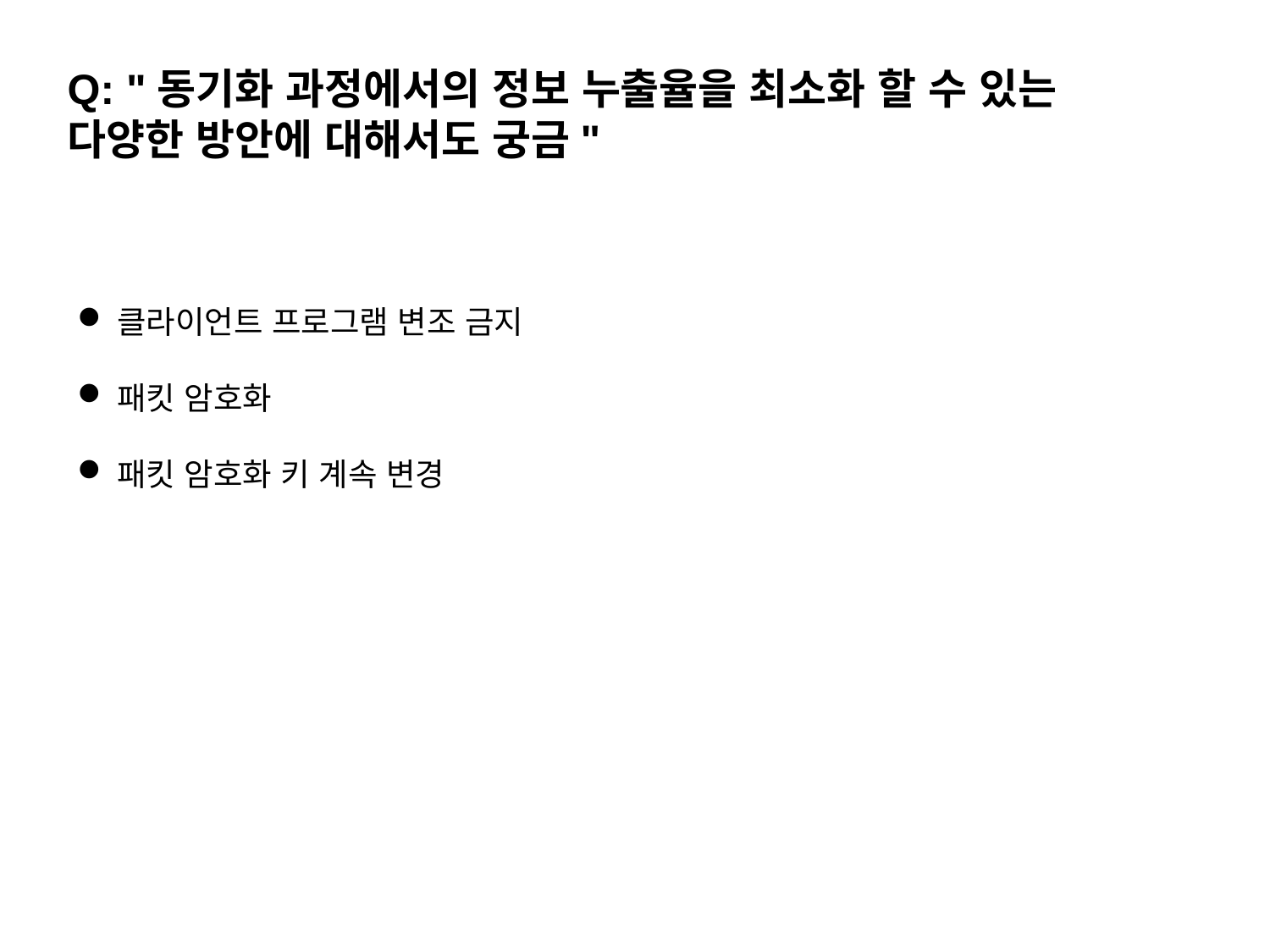

Q: "동기화 과정에서의 정보 누출율을 최소화 할 수 있는 다양한 방안에 대해서도 궁금"
클라이언트 프로그램 변조 금지

패킷 암호화

패킷 암호화 키 계속 변경